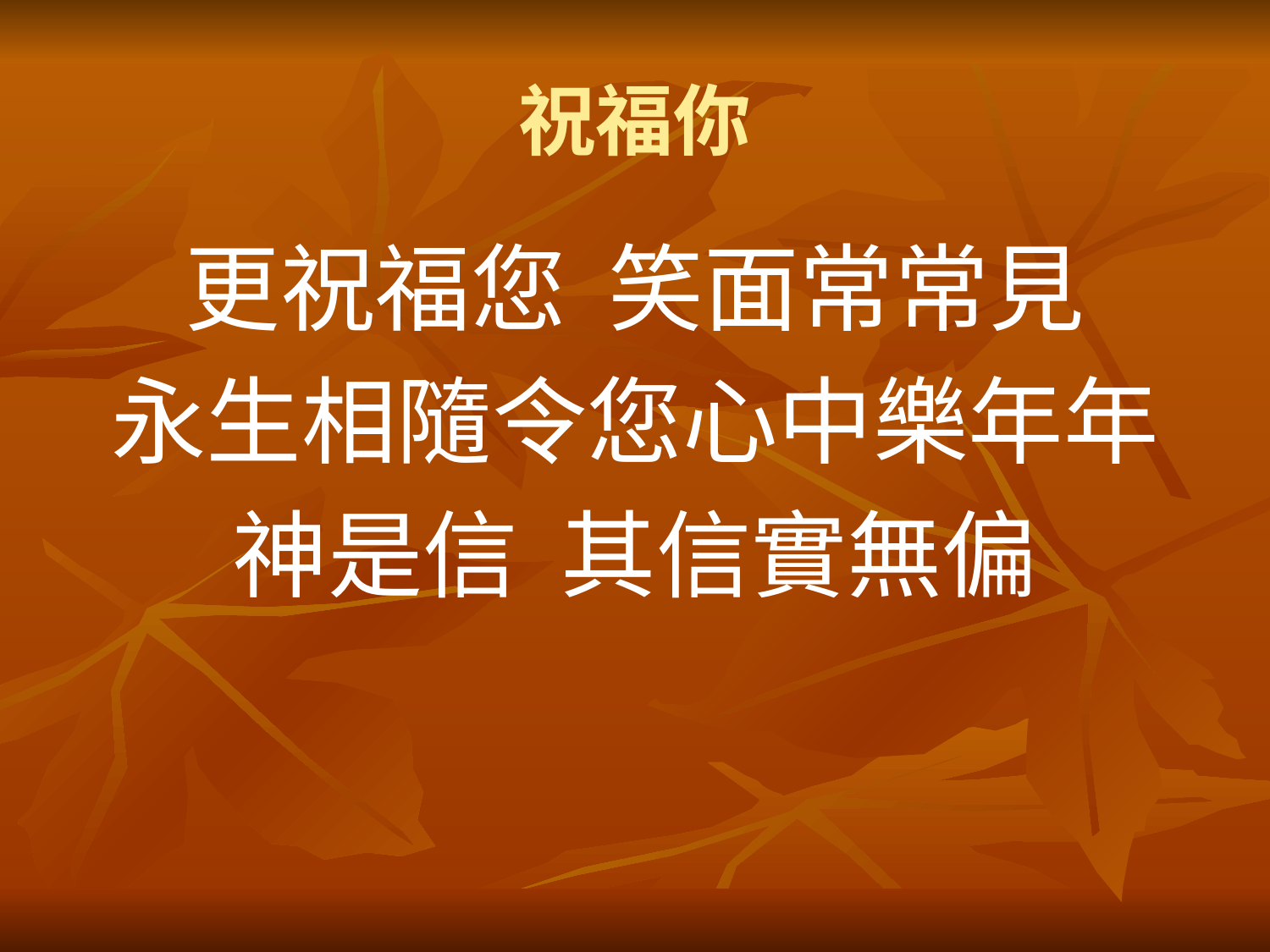

# 祝福你
更祝福您  笑面常常見
永生相隨令您心中樂年年
神是信  其信實無偏